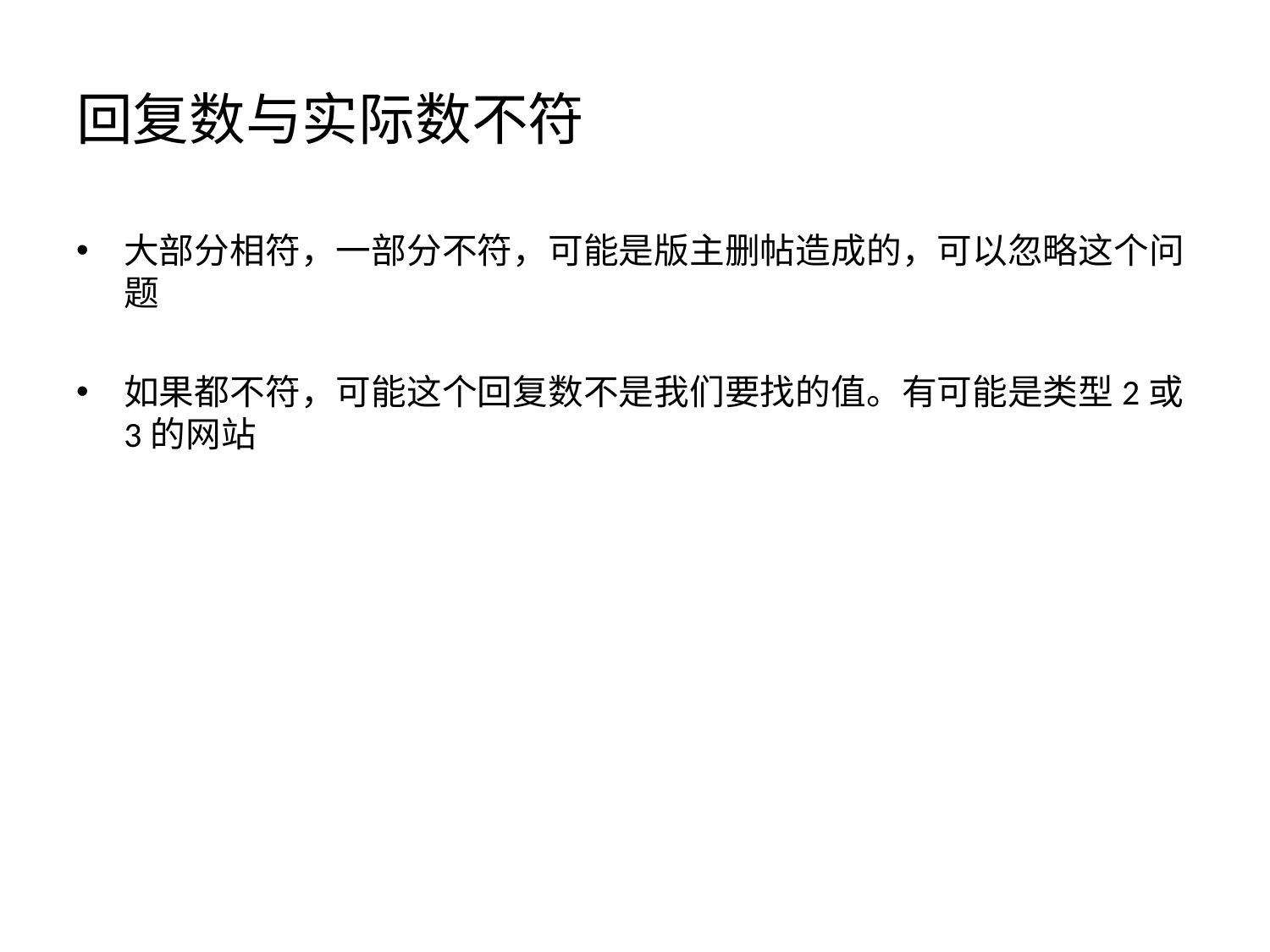

# 回复数与实际数不符
大部分相符，一部分不符，可能是版主删帖造成的，可以忽略这个问题

如果都不符，可能这个回复数不是我们要找的值。有可能是类型2或3的网站